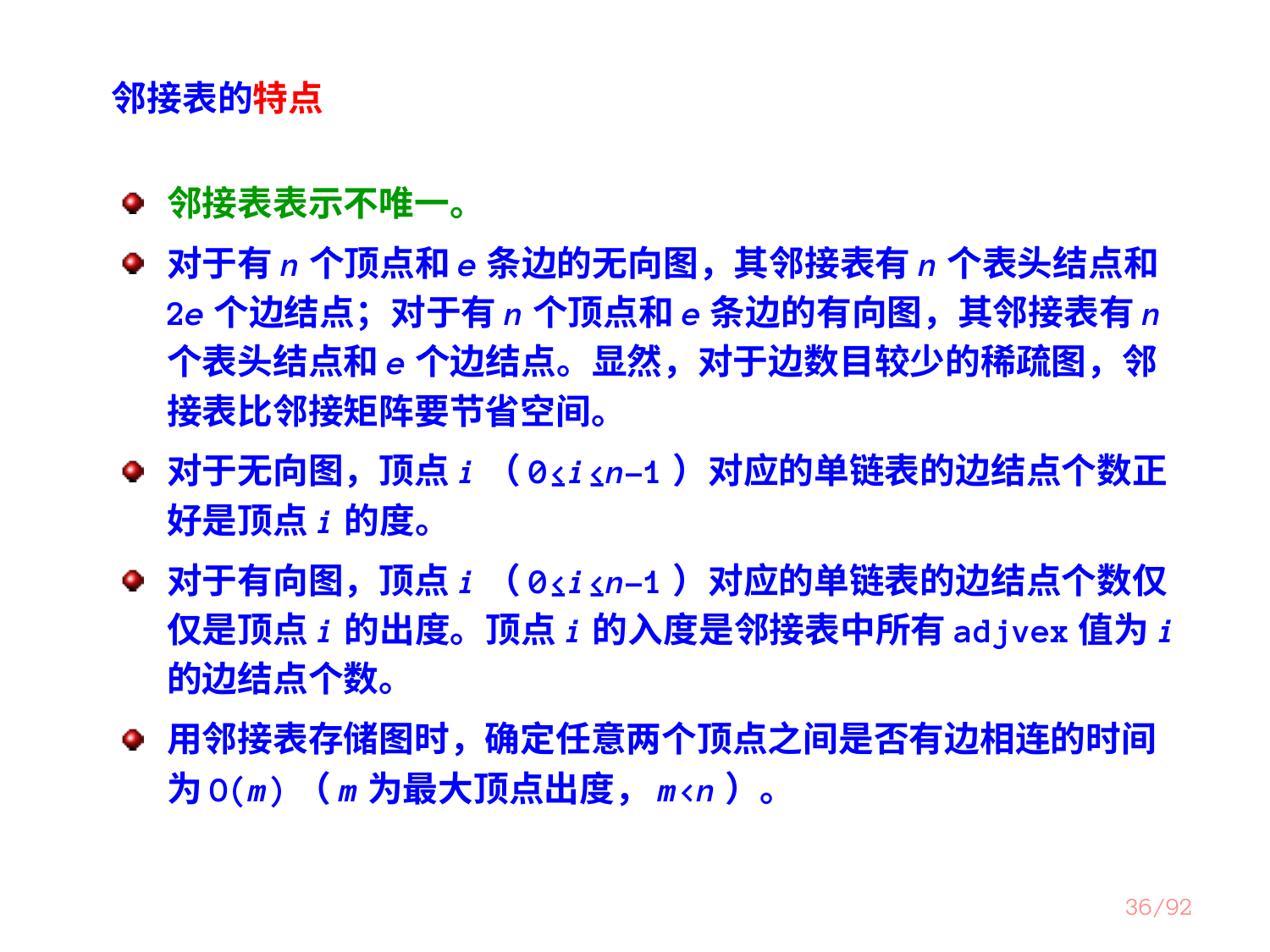

邻接表的特点
邻接表表示不唯一。
对于有n个顶点和e条边的无向图，其邻接表有n个表头结点和2e个边结点；对于有n个顶点和e条边的有向图，其邻接表有n个表头结点和e个边结点。显然，对于边数目较少的稀疏图，邻接表比邻接矩阵要节省空间。
对于无向图，顶点i（0≤i≤n-1）对应的单链表的边结点个数正好是顶点i的度。
对于有向图，顶点i（0≤i≤n-1）对应的单链表的边结点个数仅仅是顶点i的出度。顶点i的入度是邻接表中所有adjvex值为i的边结点个数。
用邻接表存储图时，确定任意两个顶点之间是否有边相连的时间为O(m)（m为最大顶点出度，m<n）。
36/92